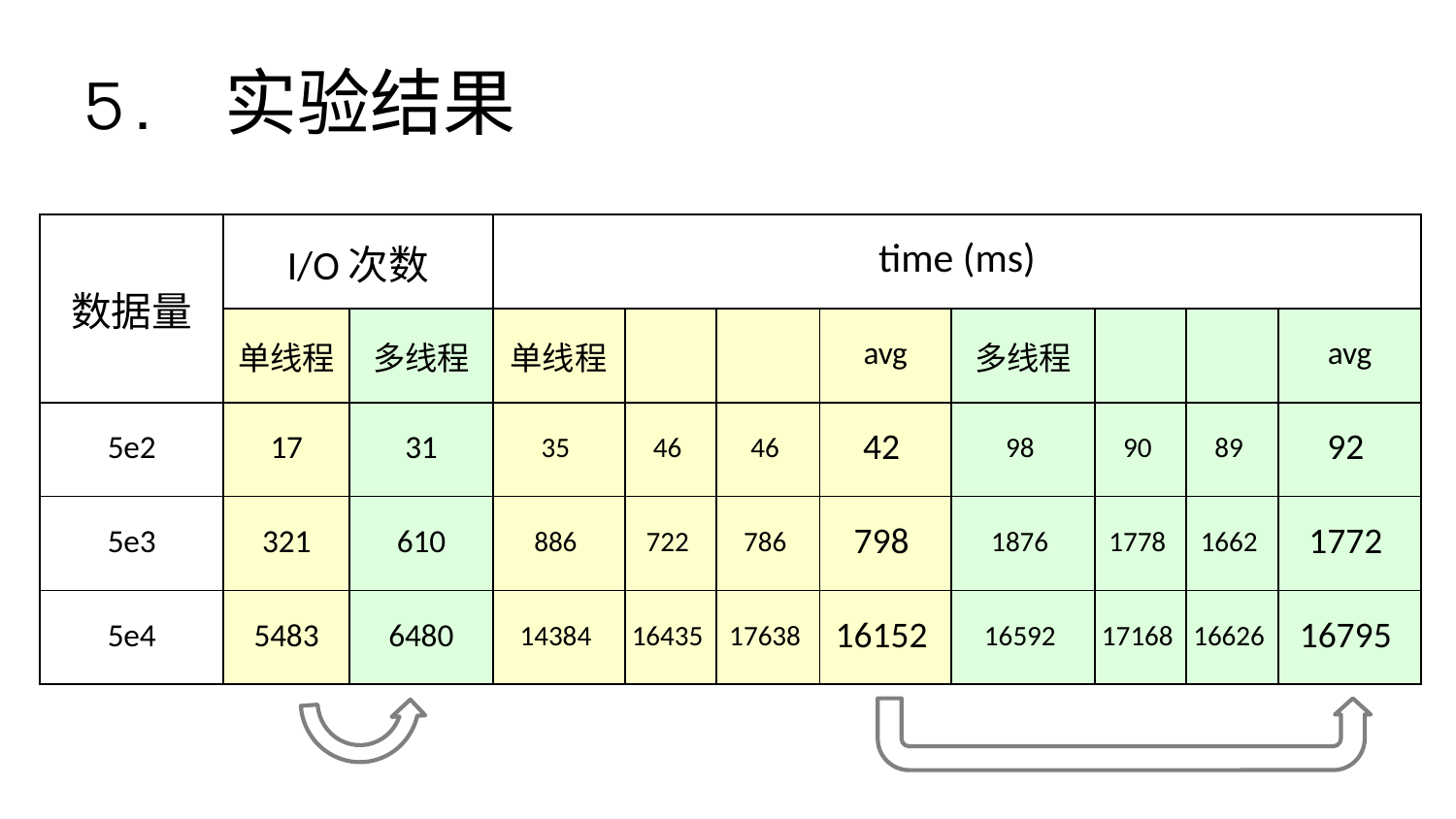

# 5. 实验结果
| 数据量 | I/O次数 |  | time (ms) |  |  |  |  |  |  |  |
| --- | --- | --- | --- | --- | --- | --- | --- | --- | --- | --- |
|  | 单线程 | 多线程 | 单线程 |  |  | avg | 多线程 |  |  | avg |
| 5e2 | 17 | 31 | 35 | 46 | 46 | 42 | 98 | 90 | 89 | 92 |
| 5e3 | 321 | 610 | 886 | 722 | 786 | 798 | 1876 | 1778 | 1662 | 1772 |
| 5e4 | 5483 | 6480 | 14384 | 16435 | 17638 | 16152 | 16592 | 17168 | 16626 | 16795 |